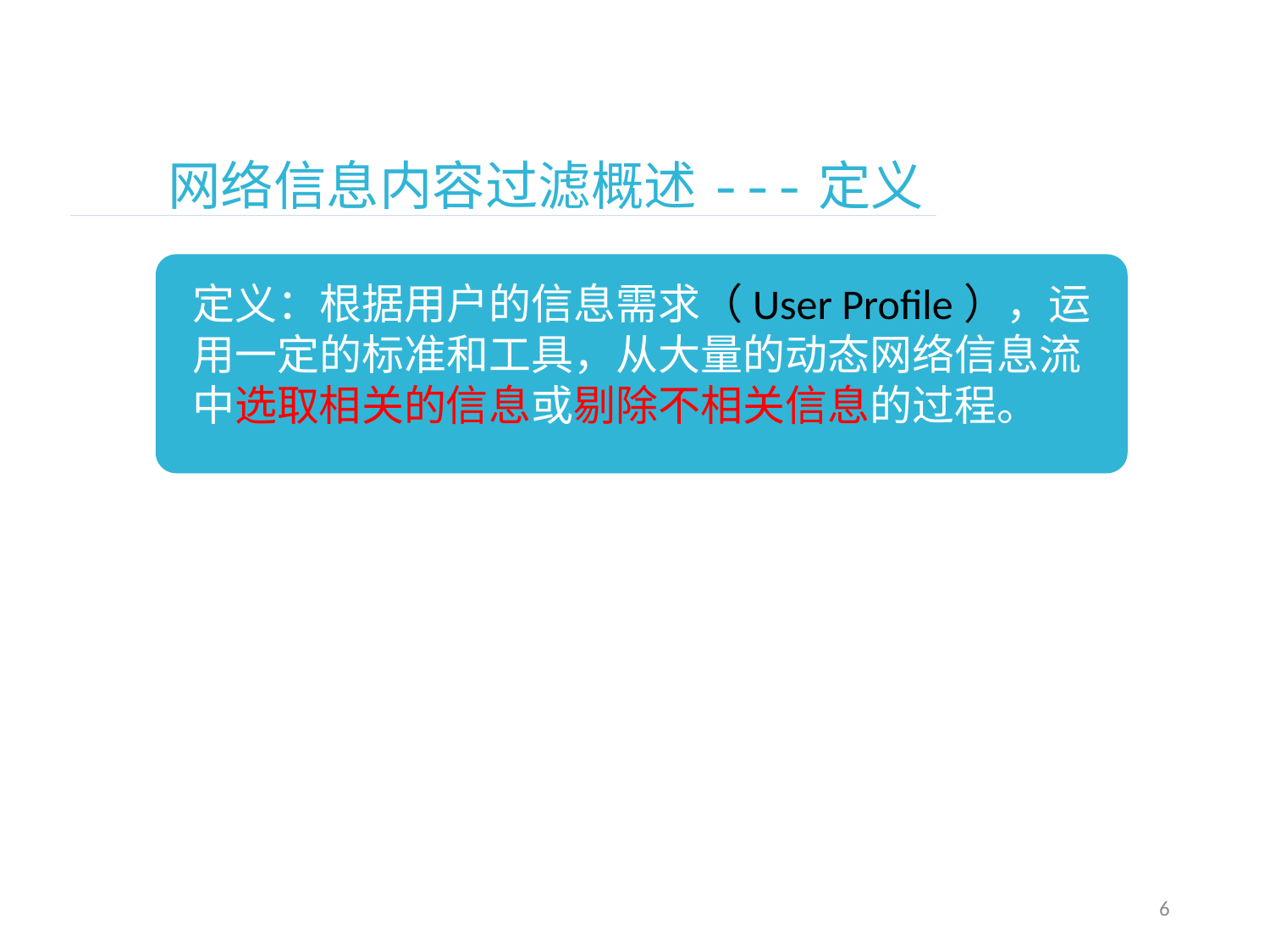

网络信息内容过滤概述---定义

定义：根据用户的信息需求（User Profile），运用一定的标准和工具，从大量的动态网络信息流中选取相关的信息或剔除不相关信息的过程。
6